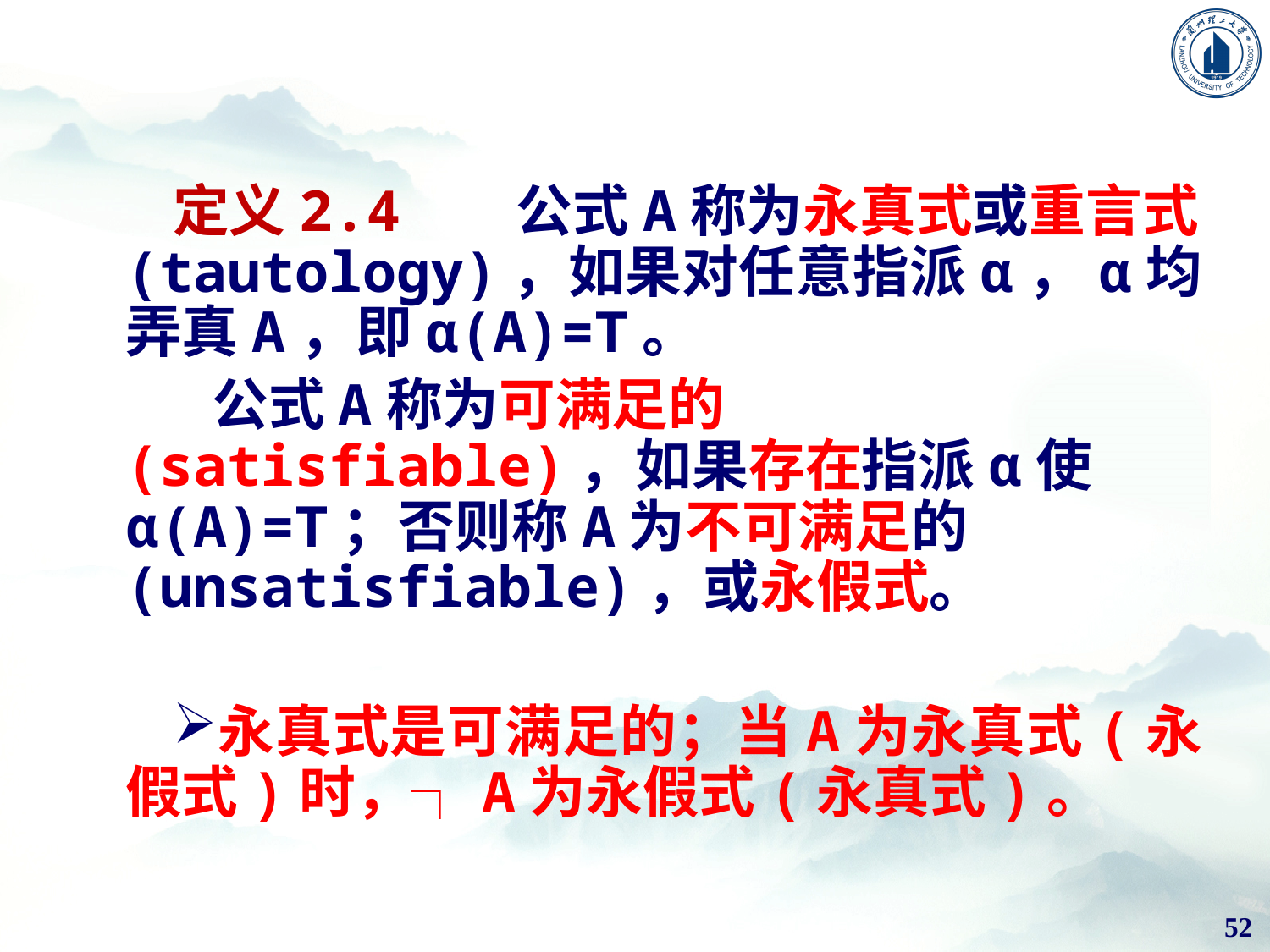

#
定义2.4   公式A称为永真式或重言式(tautology)，如果对任意指派α，α均弄真A，即α(A)=T。
  公式A称为可满足的(satisfiable)，如果存在指派α使α(A)=T；否则称A为不可满足的(unsatisfiable)，或永假式。

永真式是可满足的；当A为永真式(永假式)时，┐A为永假式(永真式)。

52